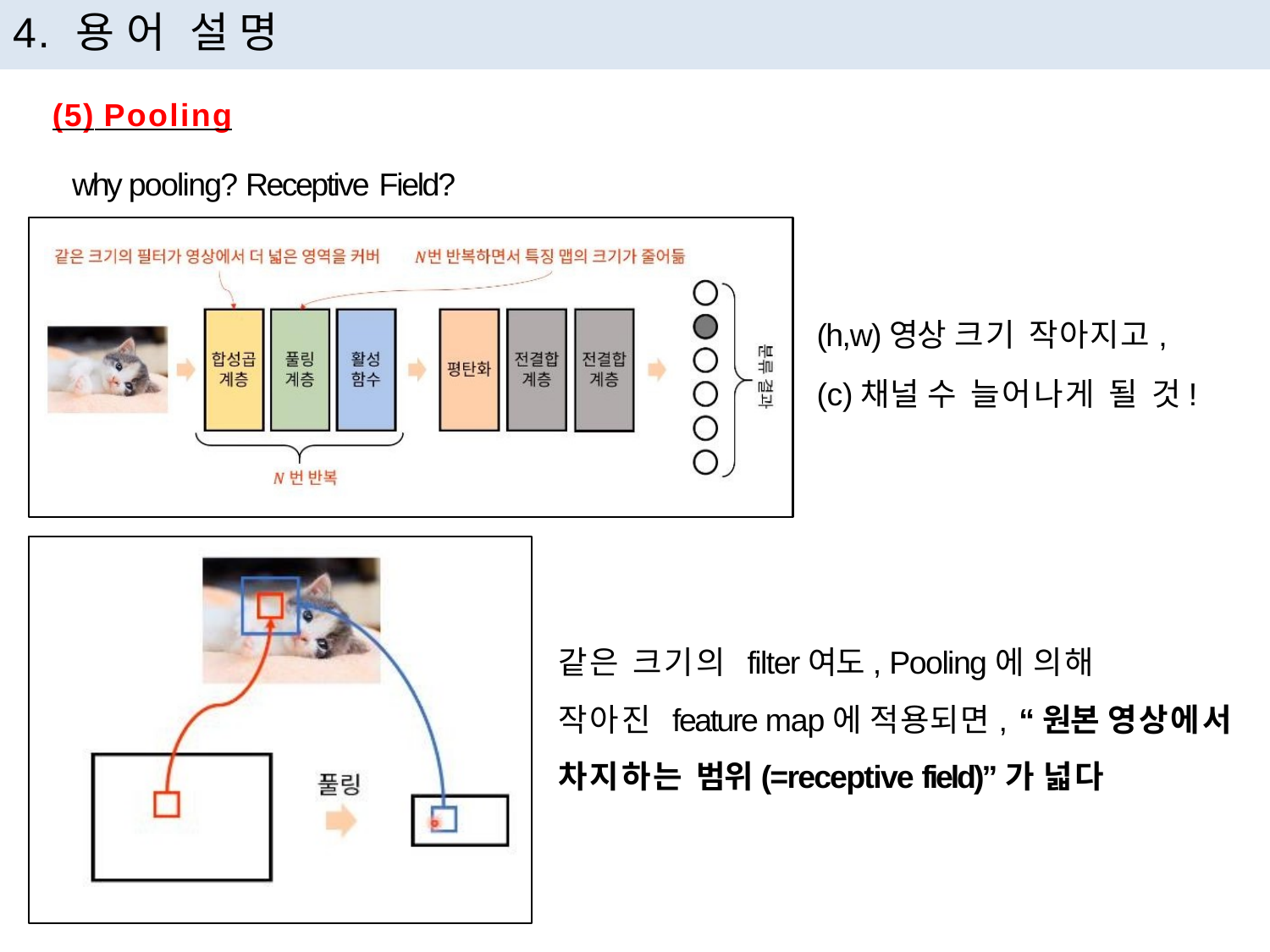

# 4. 용어 설명
(5) Pooling
why pooling? Receptive Field?

(h,w)영상 크기 작아지고,
(c)채널 수 늘어나게 될 것!

같은 크기의 filter여도, Pooling에 의해
작아진 feature map에 적용되면, “원본 영상에서  차지하는 범위(=receptive field)”가 넓다